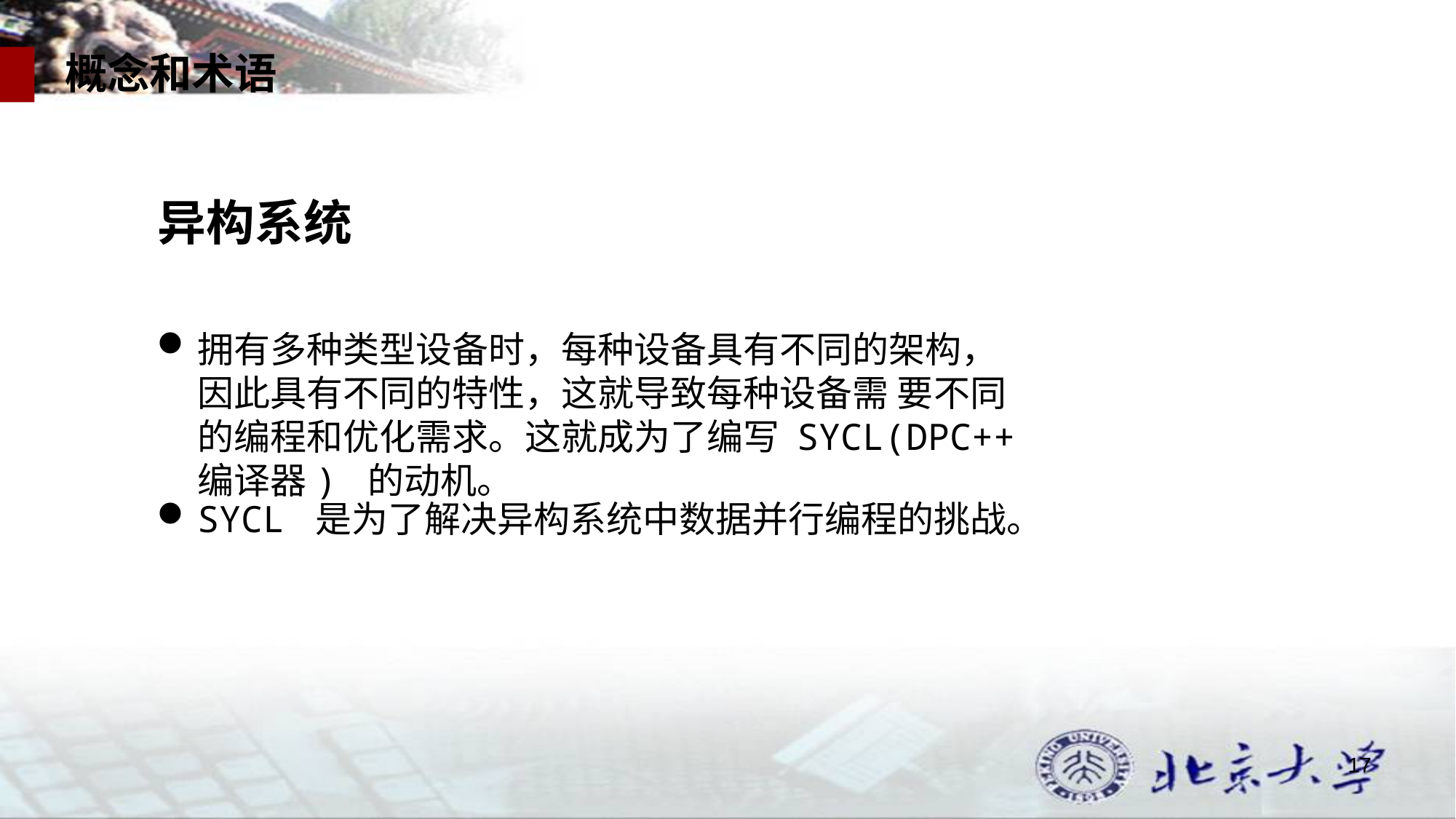

概念和术语

异构系统
拥有多种类型设备时，每种设备具有不同的架构，因此具有不同的特性，这就导致每种设备需 要不同的编程和优化需求。这就成为了编写 SYCL(DPC++ 编译器) 的动机。
SYCL 是为了解决异构系统中数据并行编程的挑战。
17